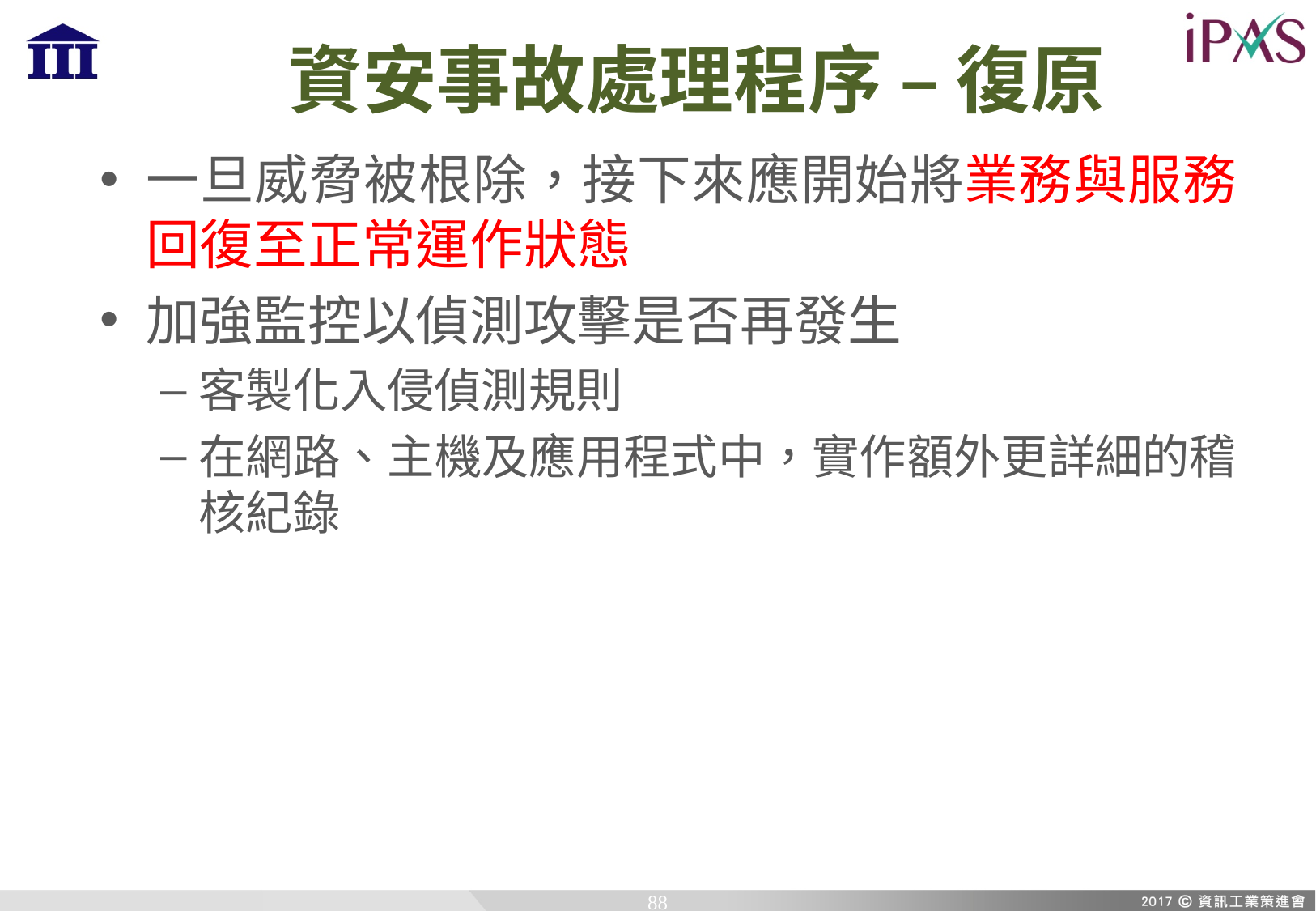

# 資安事故處理程序 – 復原
一旦威脅被根除，接下來應開始將業務與服務回復至正常運作狀態
加強監控以偵測攻擊是否再發生
客製化入侵偵測規則
在網路、主機及應用程式中，實作額外更詳細的稽核紀錄
88